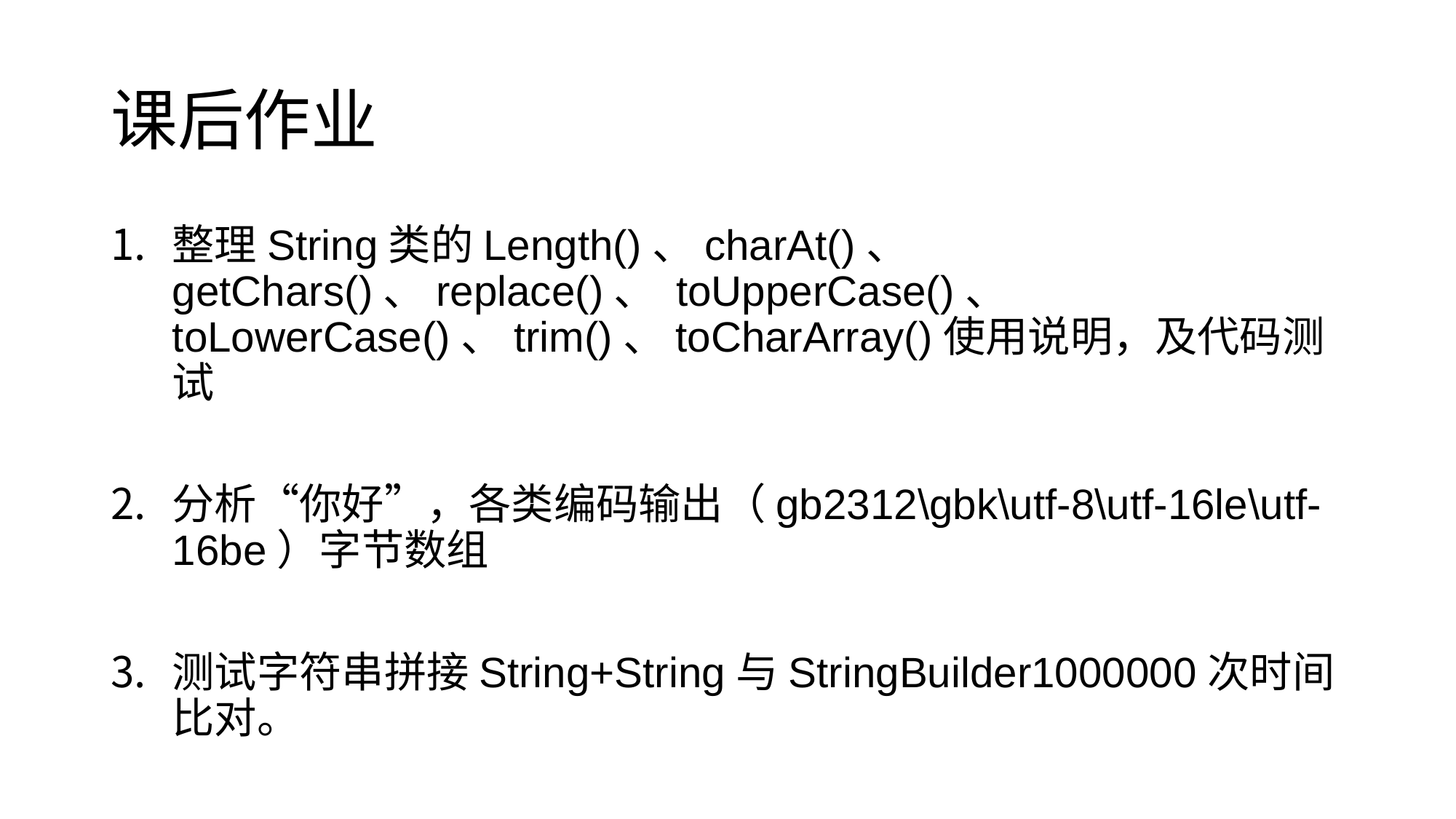

# 课后作业
整理String类的Length()、charAt()、 getChars()、replace()、 toUpperCase()、 toLowerCase()、trim()、toCharArray()使用说明，及代码测试

分析“你好”，各类编码输出（gb2312\gbk\utf-8\utf-16le\utf-16be）字节数组

测试字符串拼接String+String与StringBuilder1000000次时间比对。